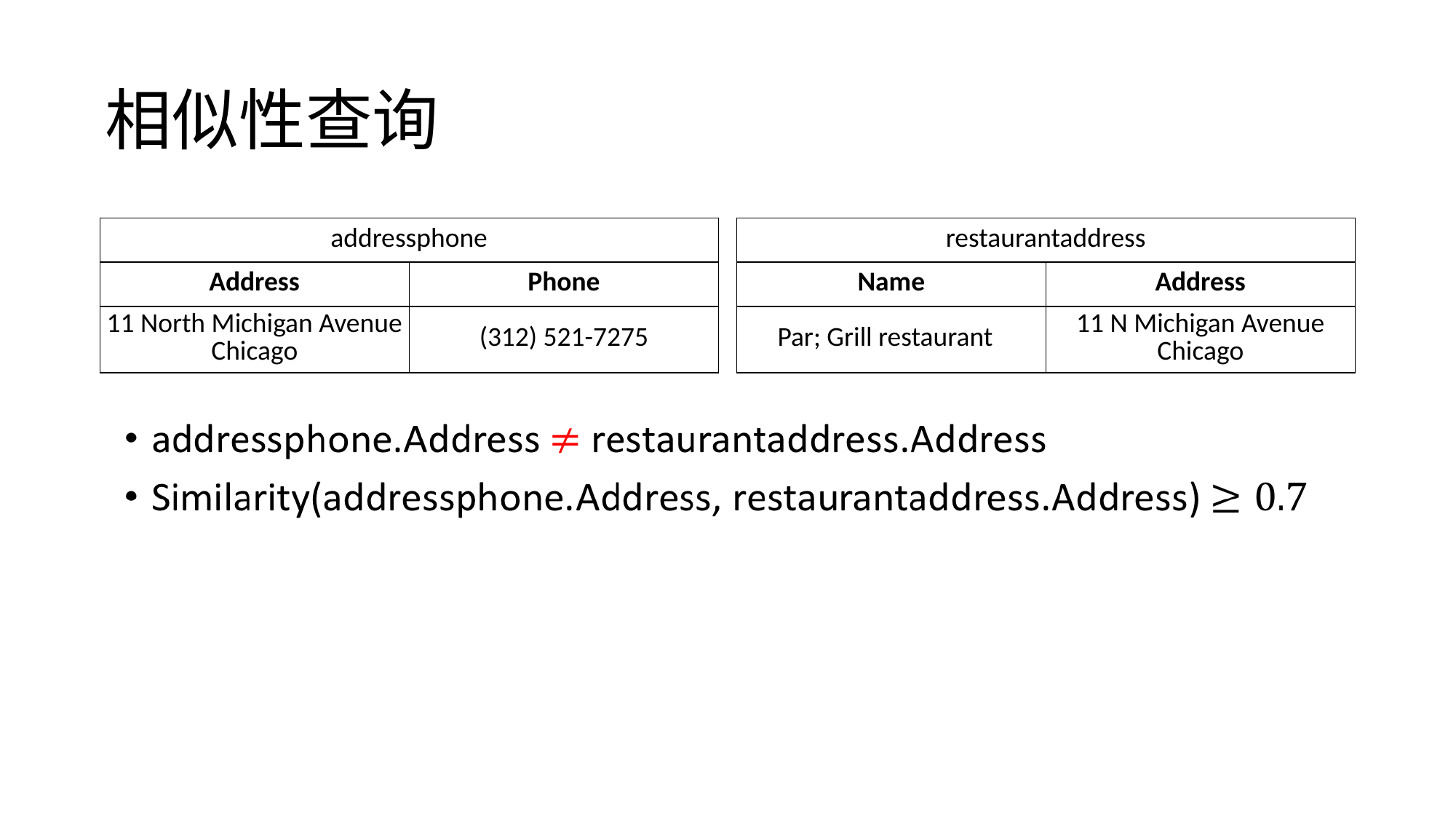

# 相似性查询
| addressphone |  |
| --- | --- |
| Address | Phone |
| 11 North Michigan Avenue Chicago | (312) 521-7275 |
| restaurantaddress |  |
| --- | --- |
| Name | Address |
| Par; Grill restaurant | 11 N Michigan Avenue Chicago |